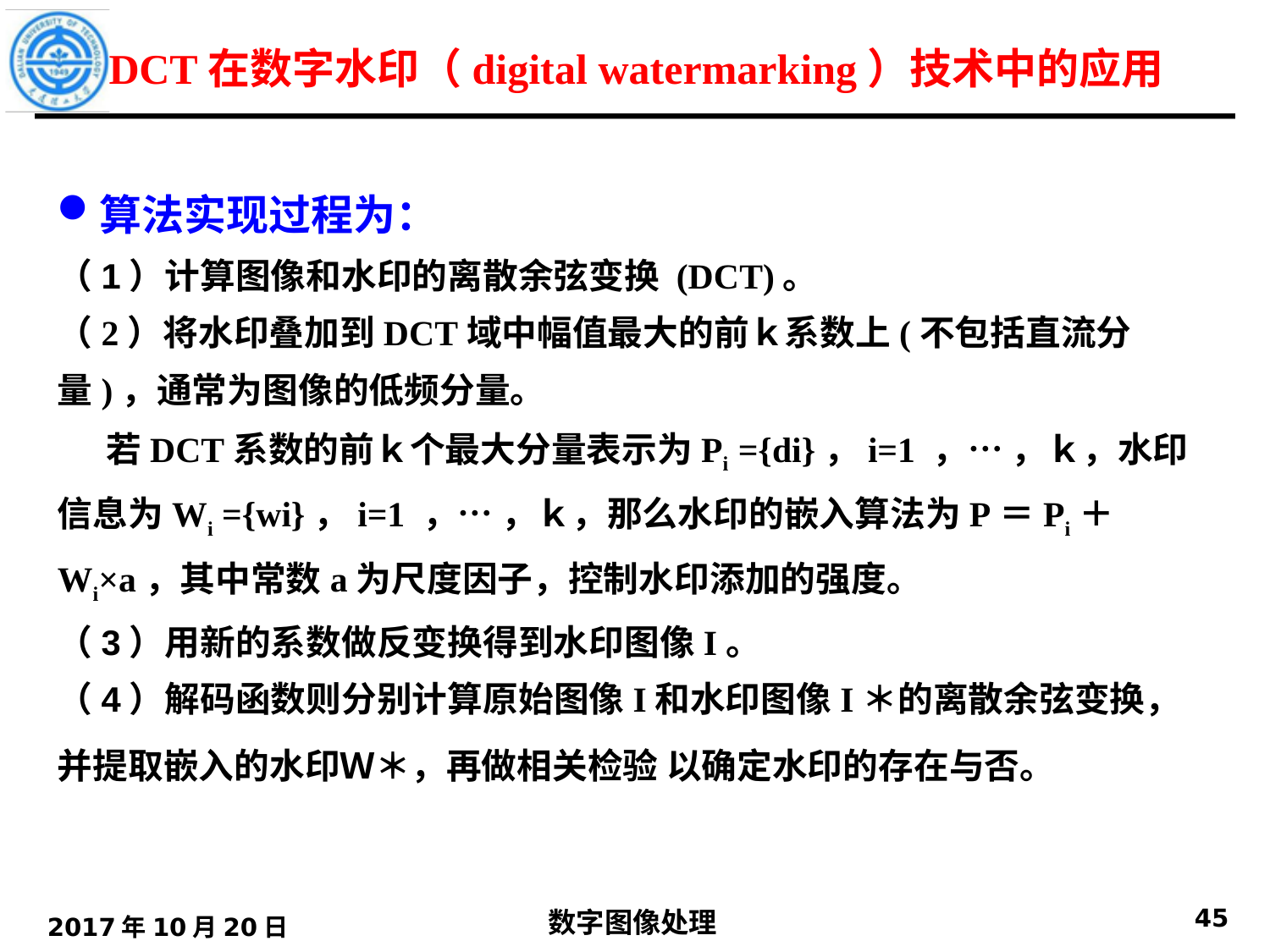

DCT在数字水印（digital watermarking）技术中的应用
算法实现过程为：
（1）计算图像和水印的离散余弦变换 (DCT)。
（2）将水印叠加到DCT域中幅值最大的前ｋ系数上(不包括直流分量)，通常为图像的低频分量。
     若DCT系数的前ｋ个最大分量表示为Pi ={di}，i=1 ，… ，ｋ，水印信息为Wi ={wi}，i=1 ，… ，ｋ，那么水印的嵌入算法为P＝Pi＋Wi×a，其中常数a为尺度因子，控制水印添加的强度。
（3）用新的系数做反变换得到水印图像I。
（4）解码函数则分别计算原始图像I和水印图像I＊的离散余弦变换，并提取嵌入的水印Ｗ＊，再做相关检验 以确定水印的存在与否。